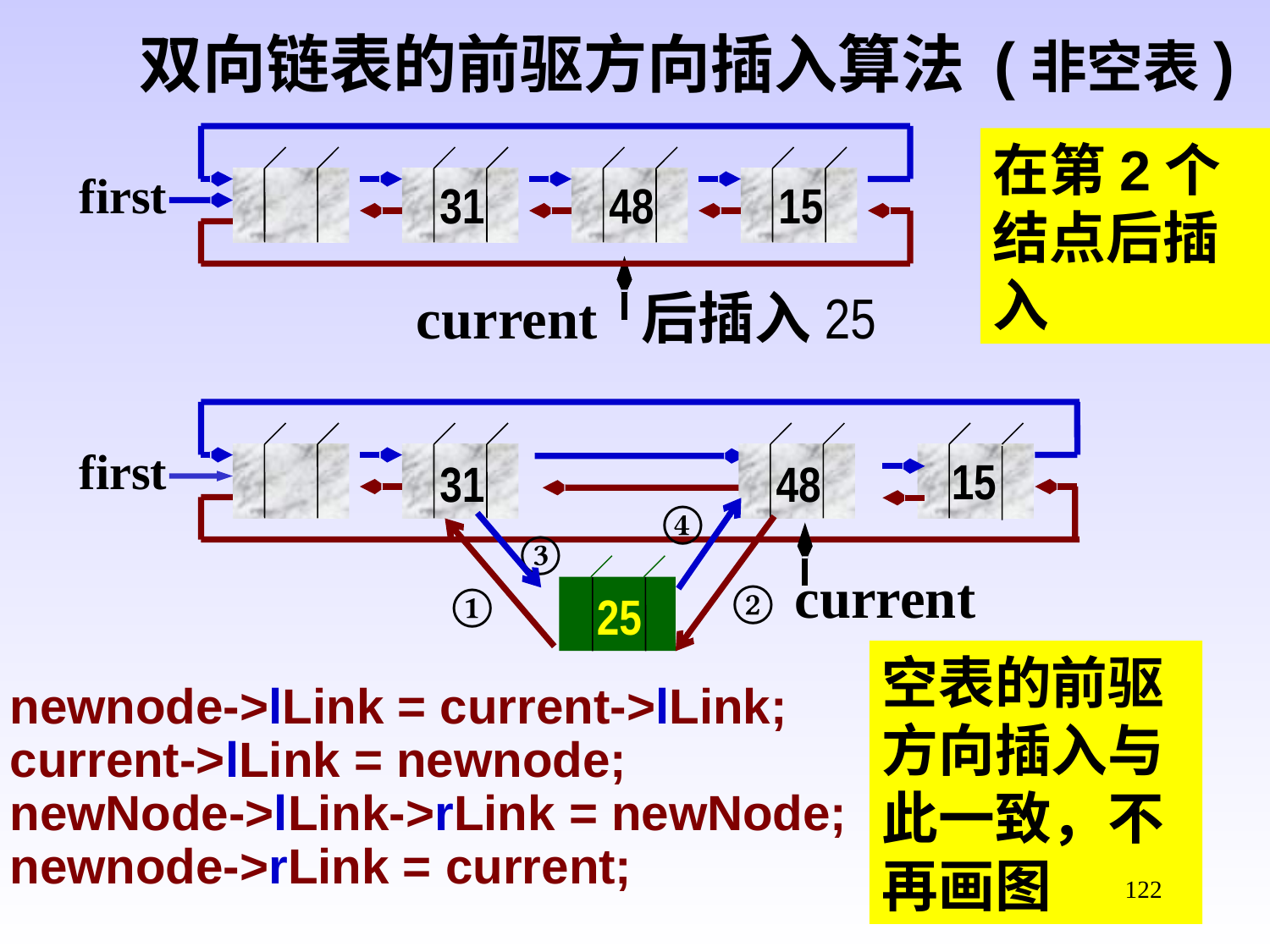

双向链表的前驱方向插入算法 (非空表)

first

31

48

15

在第2个结点后插入

current
后插入25

first

15

31
48

④

③

current

25
②
①
空表的前驱方向插入与此一致，不再画图
newnode->lLink = current->lLink;
current->lLink = newnode;
newNode->lLink->rLink = newNode;
newnode->rLink = current;
122